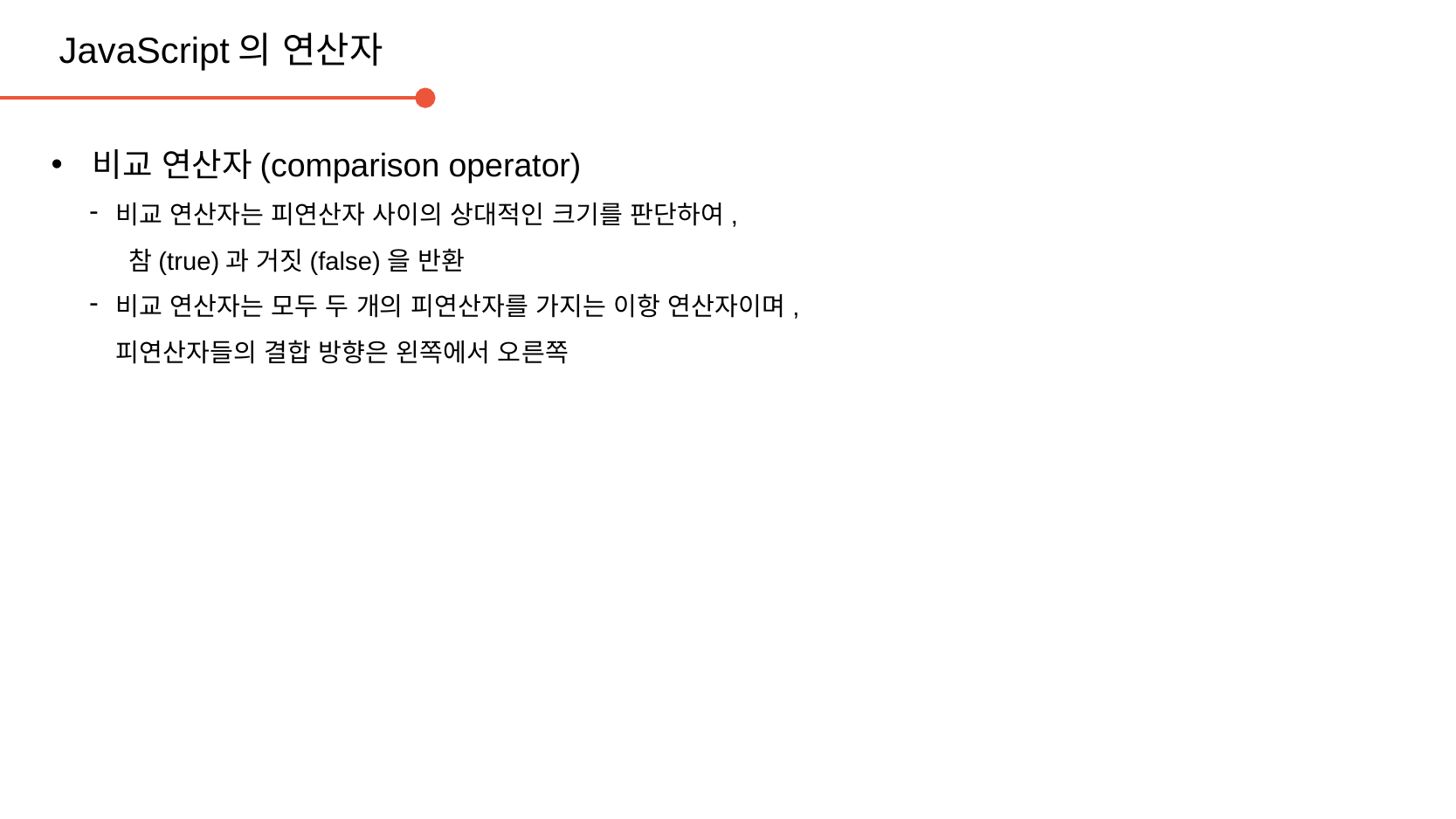

JavaScript의 연산자
비교 연산자(comparison operator)
비교 연산자는 피연산자 사이의 상대적인 크기를 판단하여,
 참(true)과 거짓(false)을 반환
비교 연산자는 모두 두 개의 피연산자를 가지는 이항 연산자이며,
피연산자들의 결합 방향은 왼쪽에서 오른쪽